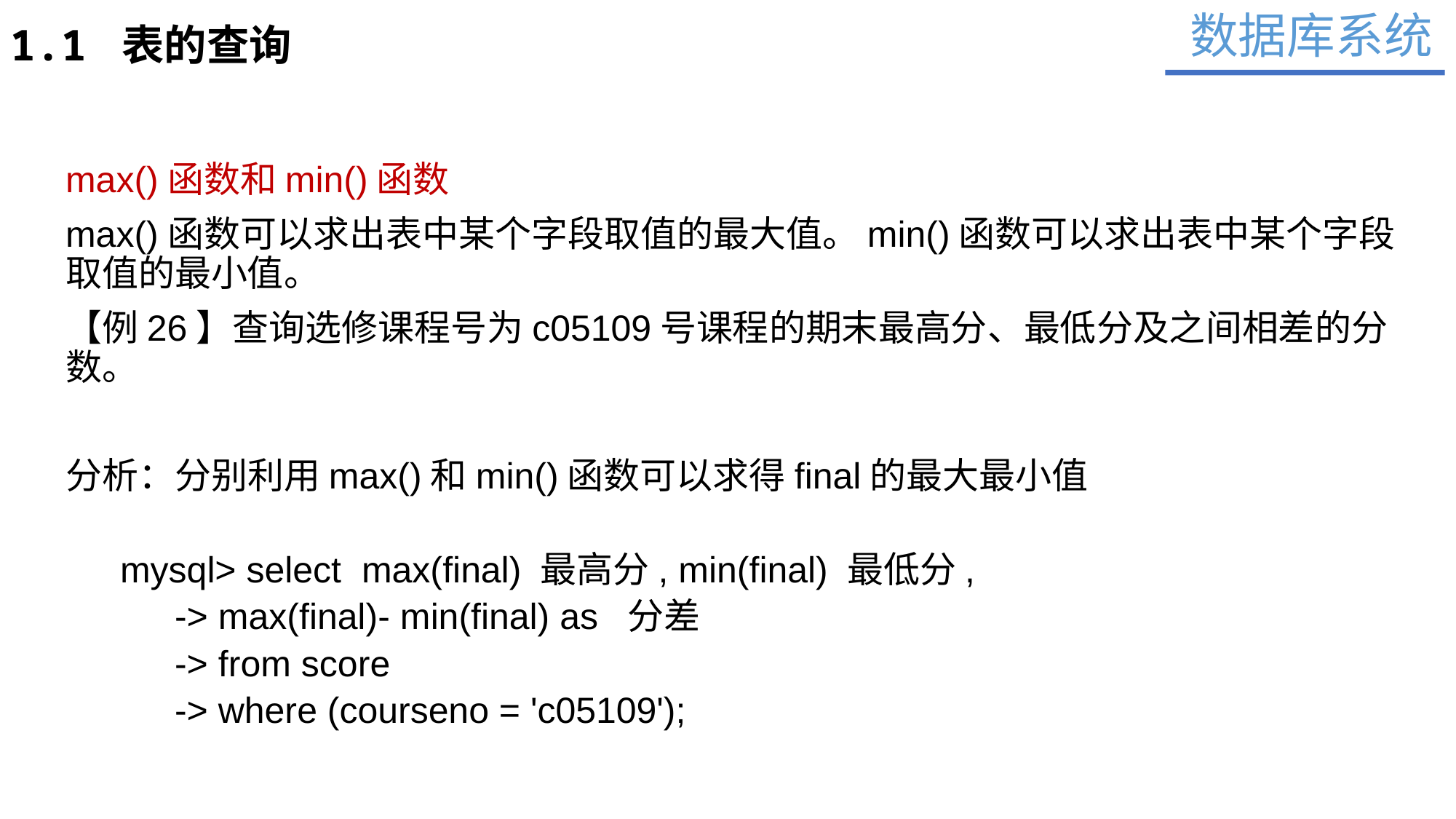

数据库系统
1.1 表的查询

max()函数和min()函数
max()函数可以求出表中某个字段取值的最大值。min()函数可以求出表中某个字段取值的最小值。
【例26】查询选修课程号为c05109号课程的期末最高分、最低分及之间相差的分数。

分析：分别利用max()和min()函数可以求得final的最大最小值

mysql> select  max(final) 最高分, min(final) 最低分,
-> max(final)- min(final) as  分差
-> from score
-> where (courseno = 'c05109');